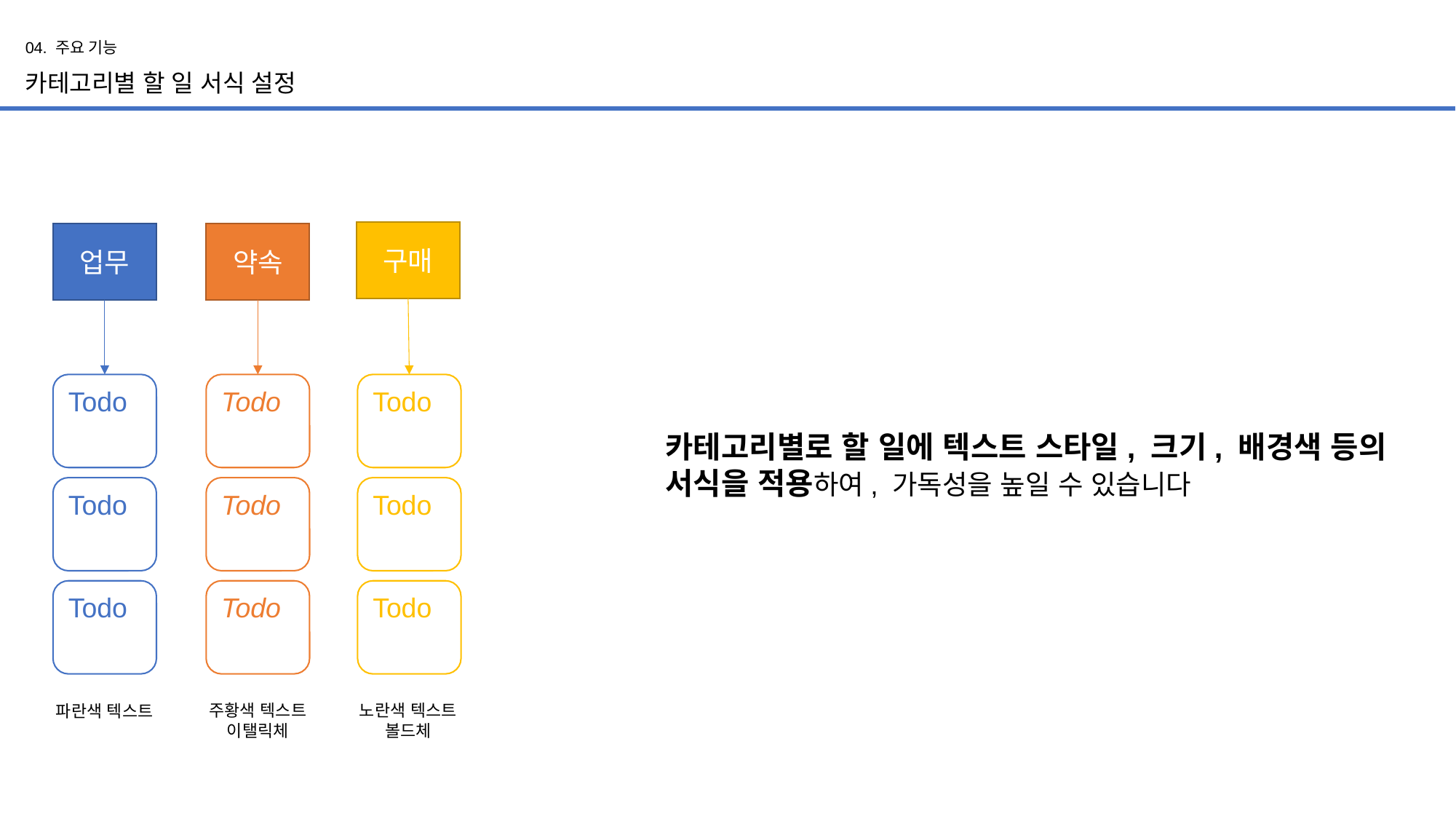

04. 주요 기능
카테고리별 할 일 서식 설정
구매
약속
업무
Todo
Todo
Todo
카테고리별로 할 일에 텍스트 스타일, 크기, 배경색 등의
서식을 적용하여, 가독성을 높일 수 있습니다
Todo
Todo
Todo
Todo
Todo
Todo
노란색 텍스트
볼드체
파란색 텍스트
주황색 텍스트
이탤릭체